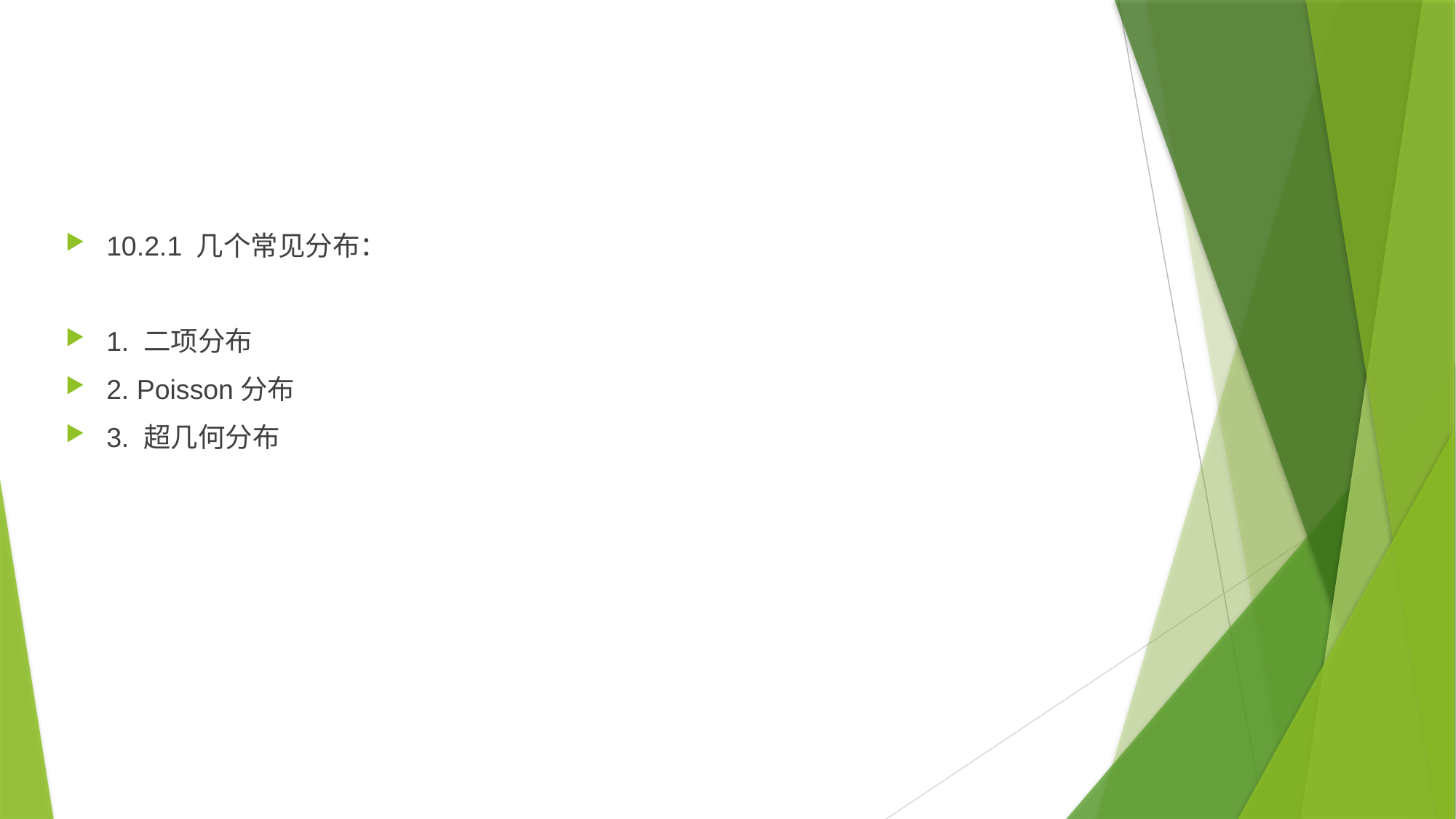

10.2.1 几个常见分布：

1. 二项分布
2. Poisson分布
3. 超几何分布